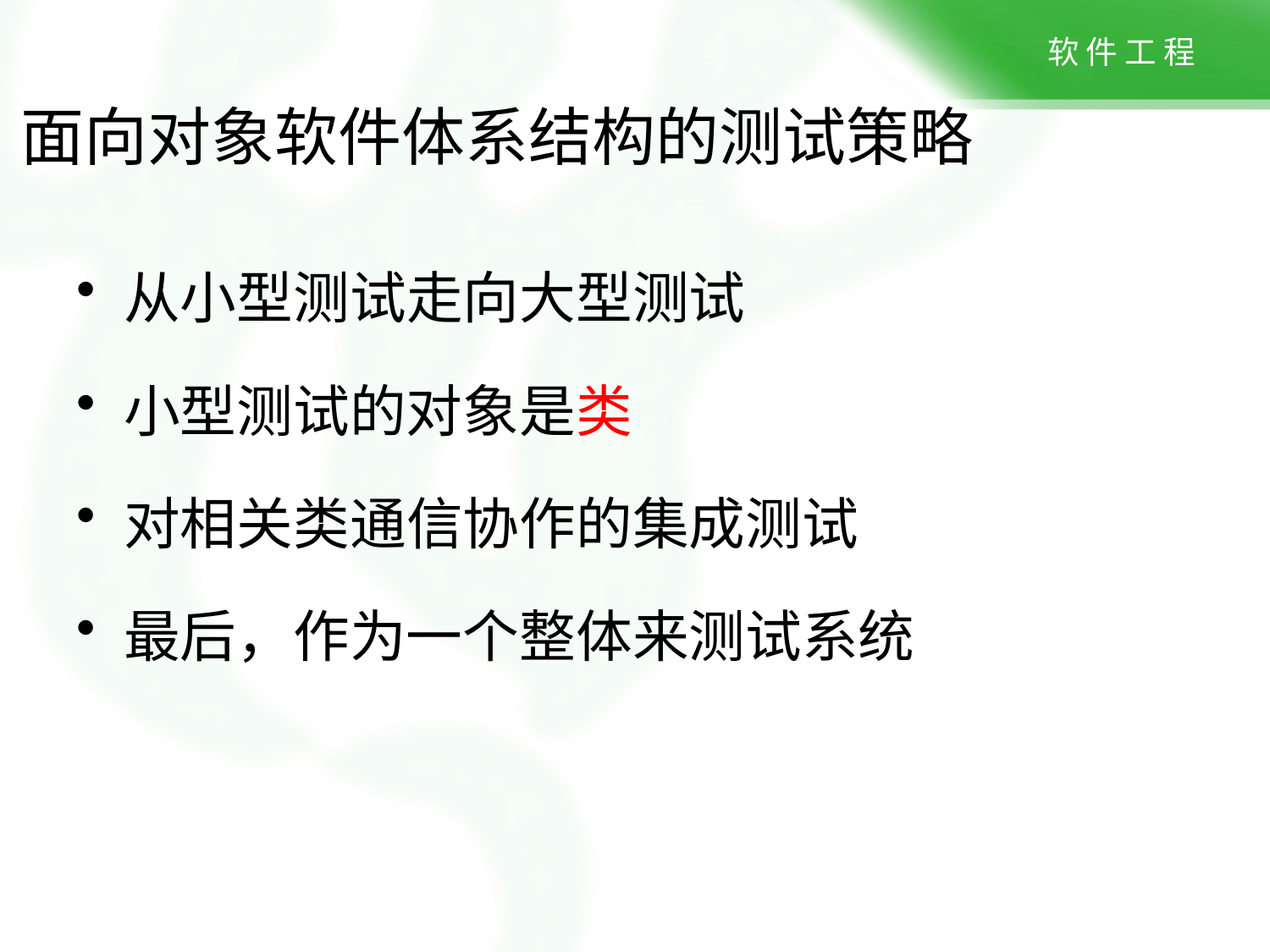

# 面向对象软件体系结构的测试策略
从小型测试走向大型测试
小型测试的对象是类
对相关类通信协作的集成测试
最后，作为一个整体来测试系统